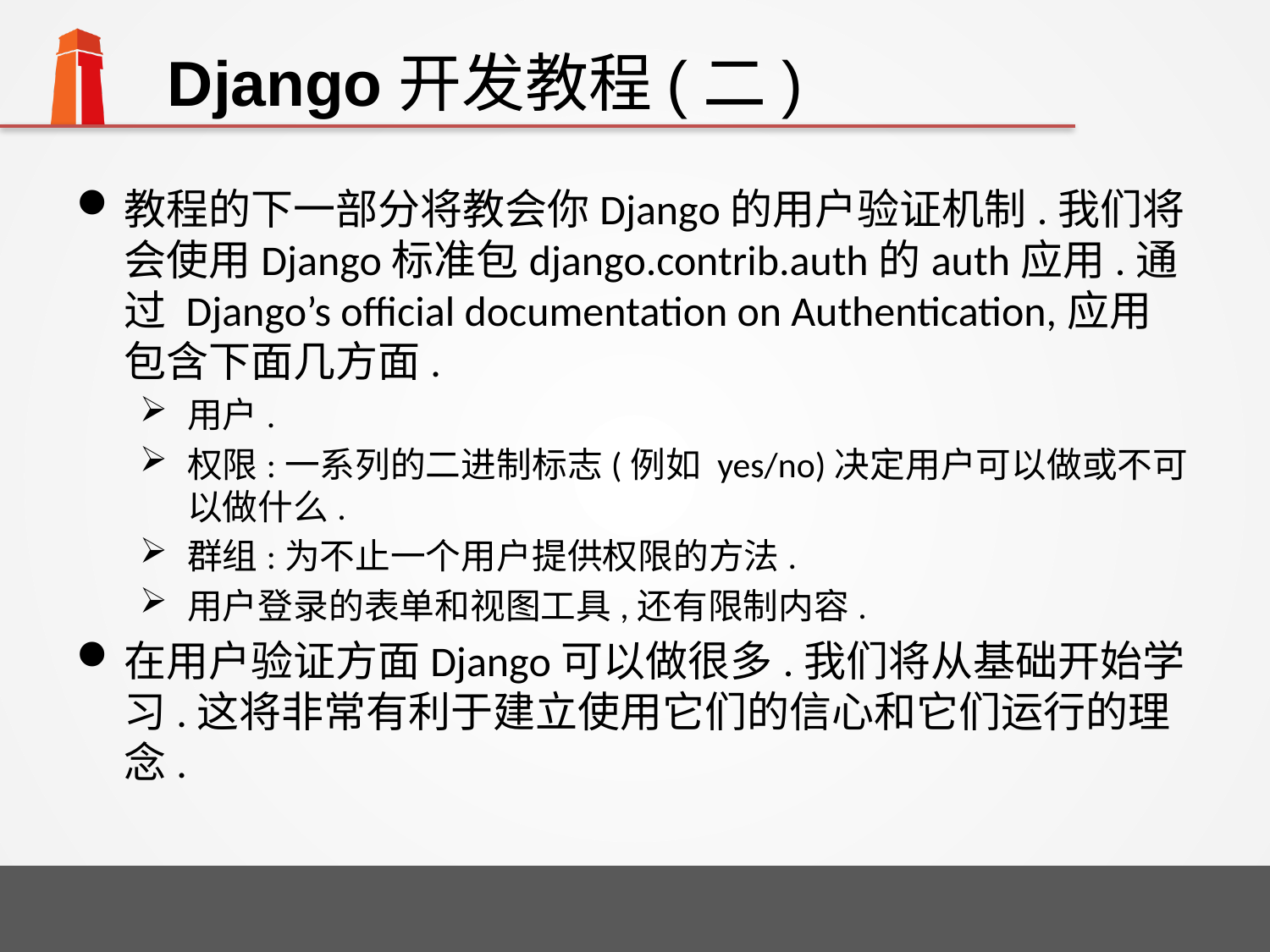

# Django开发教程(二)
教程的下一部分将教会你Django的用户验证机制.我们将会使用Django标准包django.contrib.auth的auth应用.通过 Django’s official documentation on Authentication,应用包含下面几方面.
用户.
权限:一系列的二进制标志(例如 yes/no)决定用户可以做或不可以做什么.
群组:为不止一个用户提供权限的方法.
用户登录的表单和视图工具,还有限制内容.
在用户验证方面Django可以做很多.我们将从基础开始学习.这将非常有利于建立使用它们的信心和它们运行的理念.